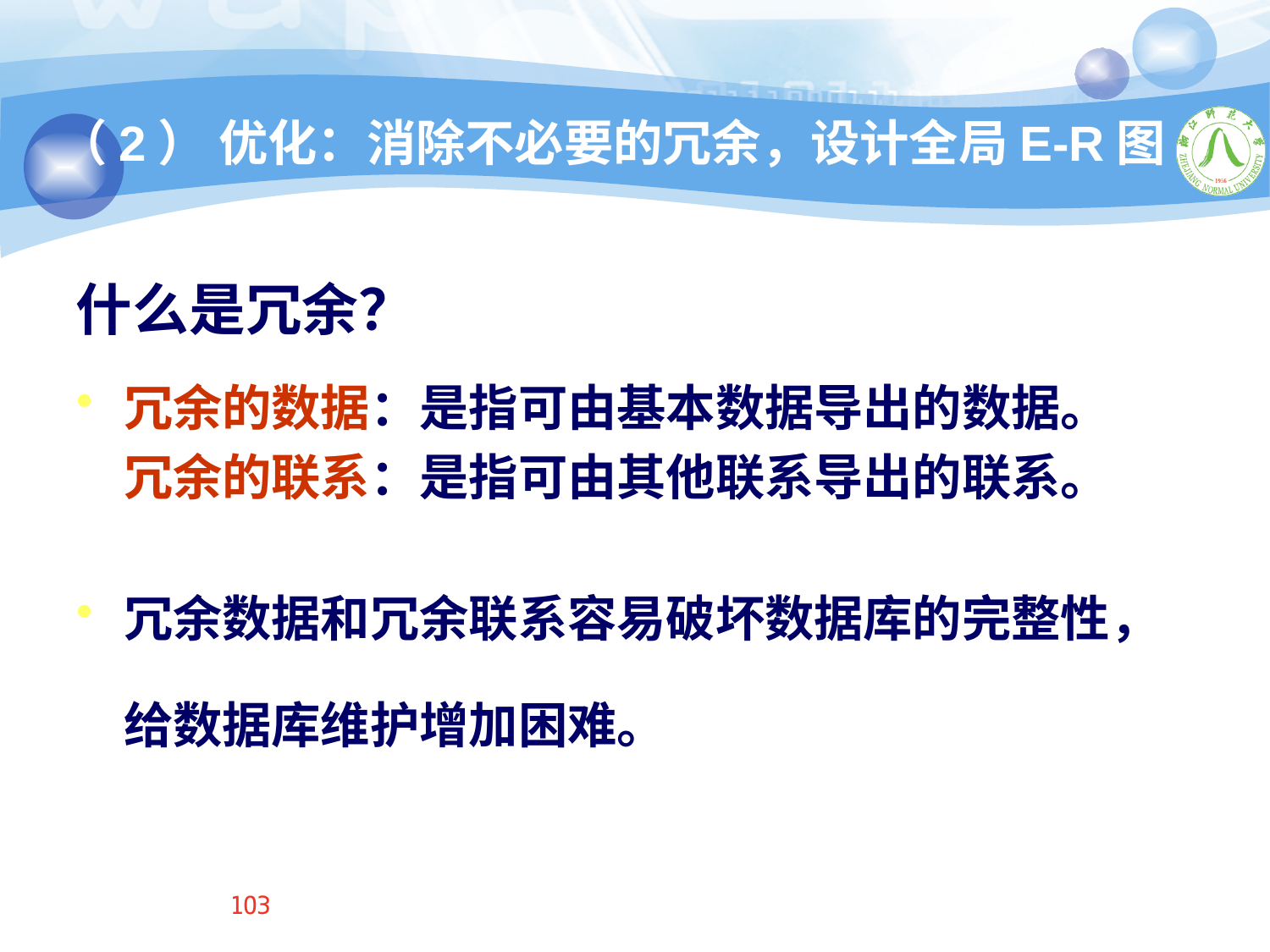

（2） 优化：消除不必要的冗余，设计全局E-R图
什么是冗余？

冗余的数据：是指可由基本数据导出的数据。
	冗余的联系：是指可由其他联系导出的联系。
冗余数据和冗余联系容易破坏数据库的完整性，给数据库维护增加困难。
103